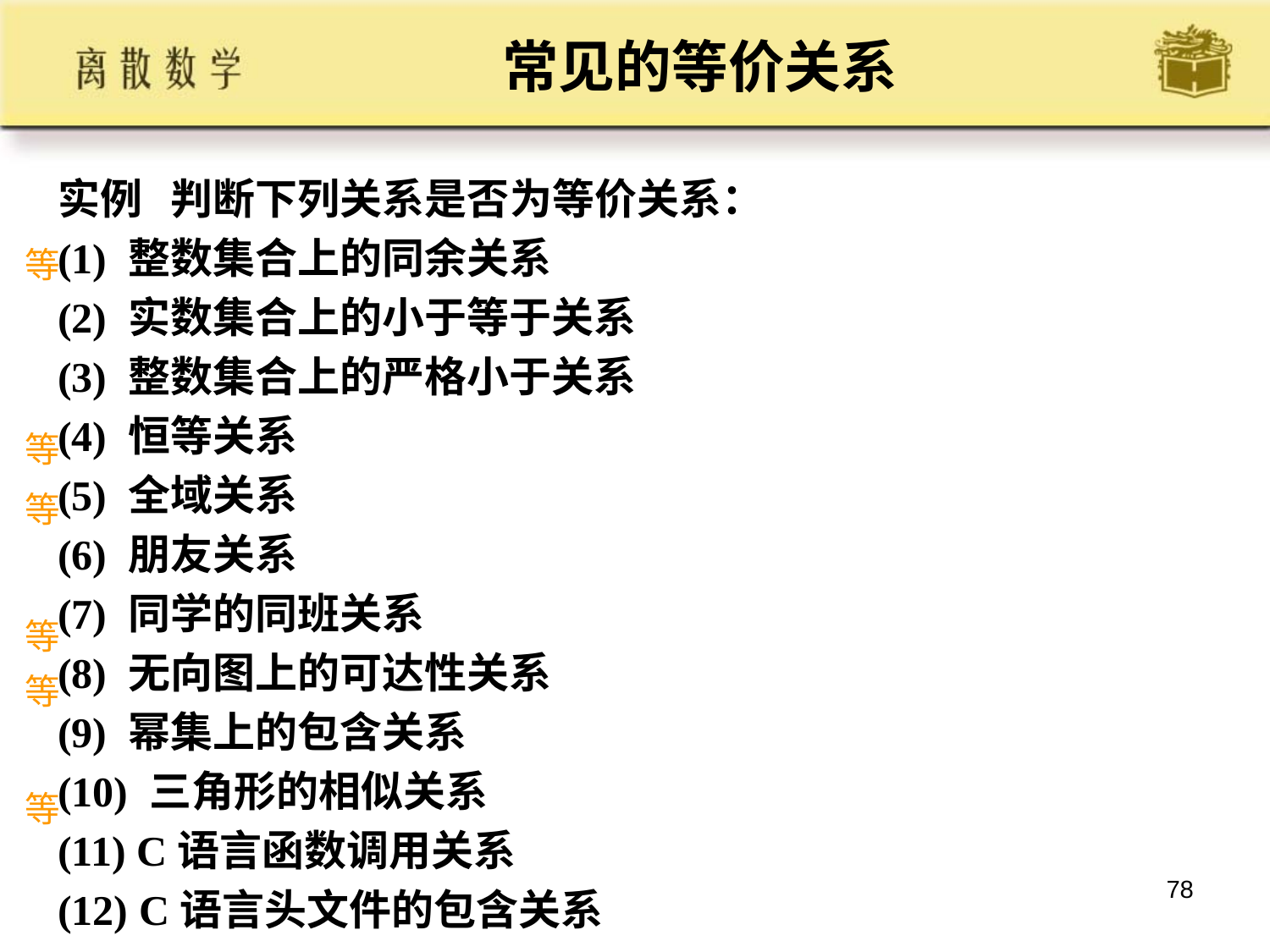

# 常见的等价关系
实例   判断下列关系是否为等价关系：
(1) 整数集合上的同余关系
(2) 实数集合上的小于等于关系
(3) 整数集合上的严格小于关系
(4) 恒等关系
(5) 全域关系
(6) 朋友关系
(7) 同学的同班关系
(8) 无向图上的可达性关系
(9) 幂集上的包含关系
(10) 三角形的相似关系
(11) C语言函数调用关系
(12) C语言头文件的包含关系
等
等
等
等
等
等
78